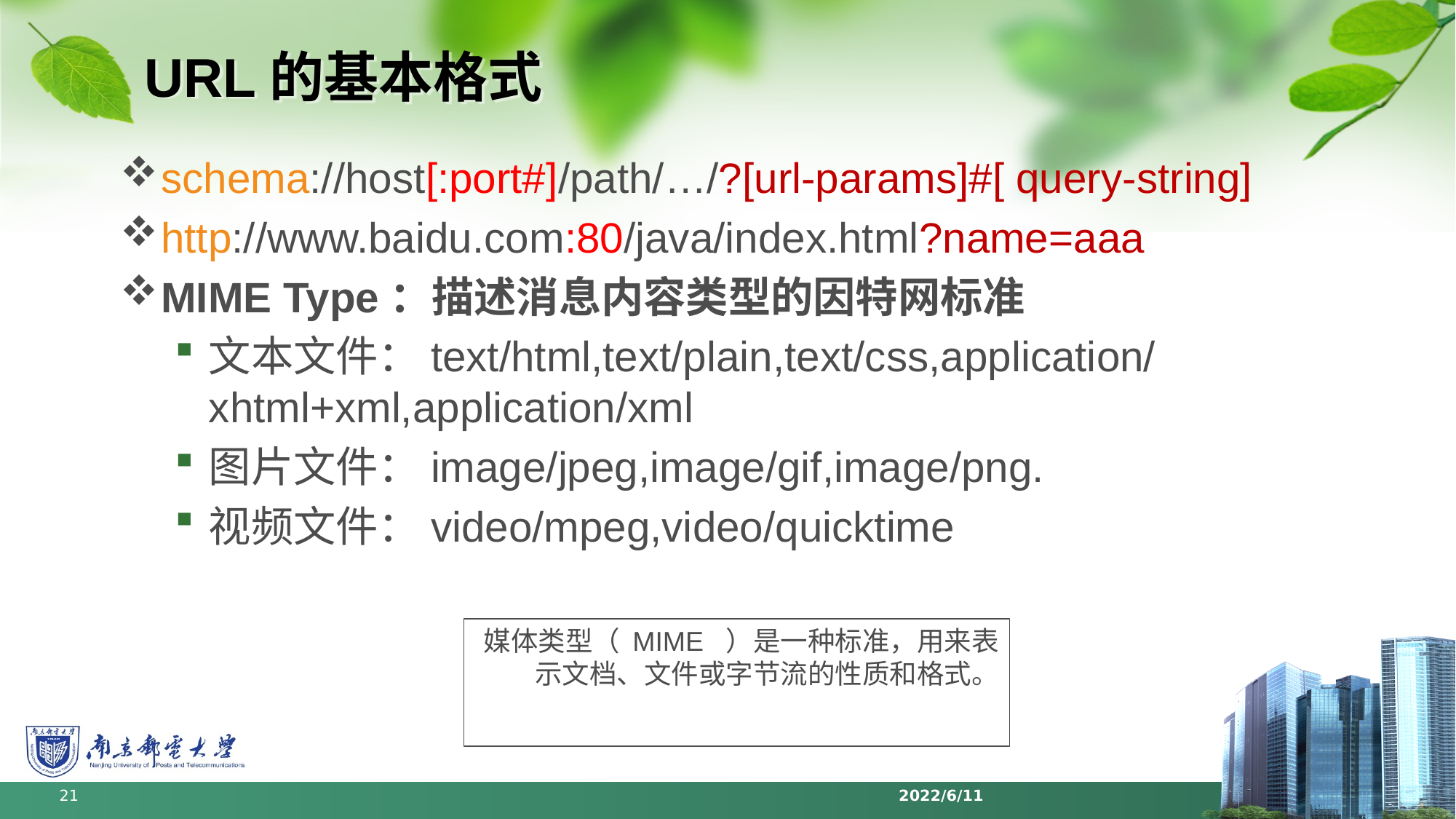

# URL的基本格式
schema://host[:port#]/path/…/?[url-params]#[ query-string]
http://www.baidu.com:80/java/index.html?name=aaa
MIME Type：描述消息内容类型的因特网标准
文本文件：text/html,text/plain,text/css,application/xhtml+xml,application/xml
图片文件：image/jpeg,image/gif,image/png.
视频文件：video/mpeg,video/quicktime
媒体类型（ MIME  ）是一种标准，用来表示文档、文件或字节流的性质和格式。
21
2022/6/11